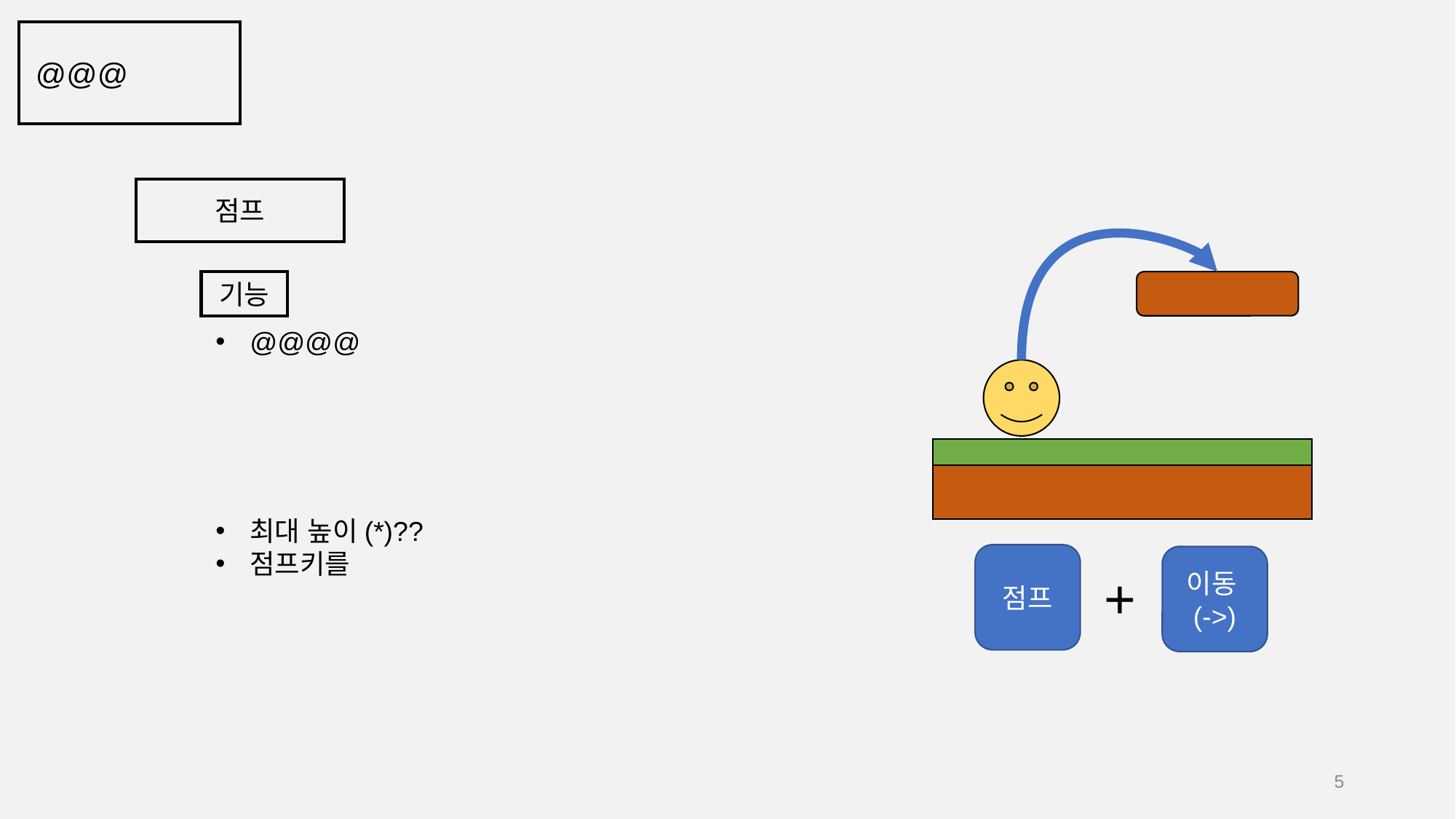

@@@
점프
기능

@@@@

최대 높이(*)??
점프키를
점프
이동(->)
+
5